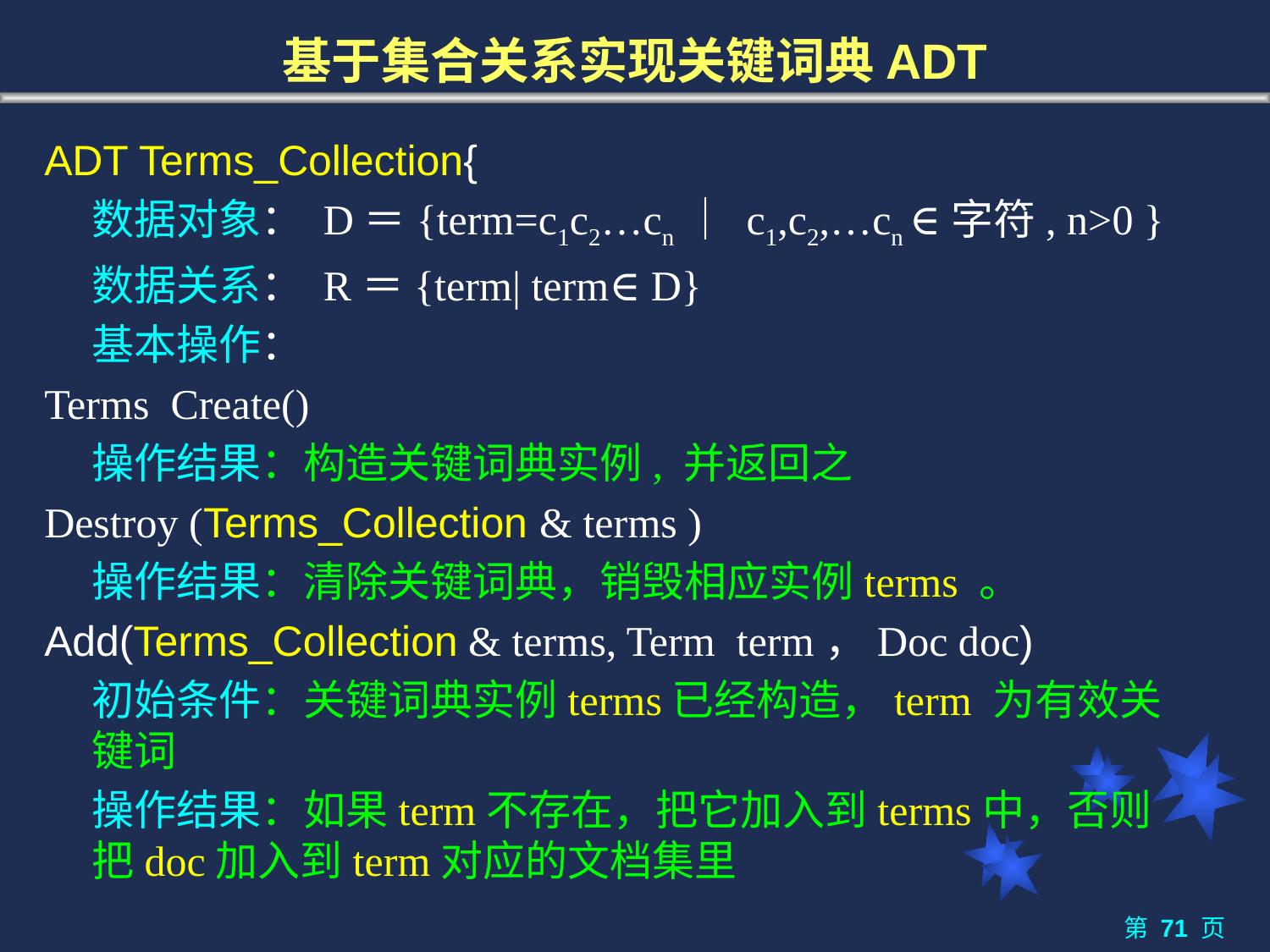

# 基于集合关系实现关键词典ADT
ADT Terms_Collection{
 	数据对象： D＝{term=c1c2…cn｜ c1,c2,…cn ∈字符, n>0 }
	数据关系： R＝{term| term∈ D}
 	基本操作：
Terms  Create()
	操作结果：构造关键词典实例, 并返回之
Destroy (Terms_Collection & terms )
    	操作结果：清除关键词典，销毁相应实例terms 。
Add(Terms_Collection & terms, Term  term，Doc doc)
  	初始条件：关键词典实例terms已经构造，term 为有效关键词
    	操作结果：如果term不存在，把它加入到terms中，否则把doc加入到term对应的文档集里

第 71 页